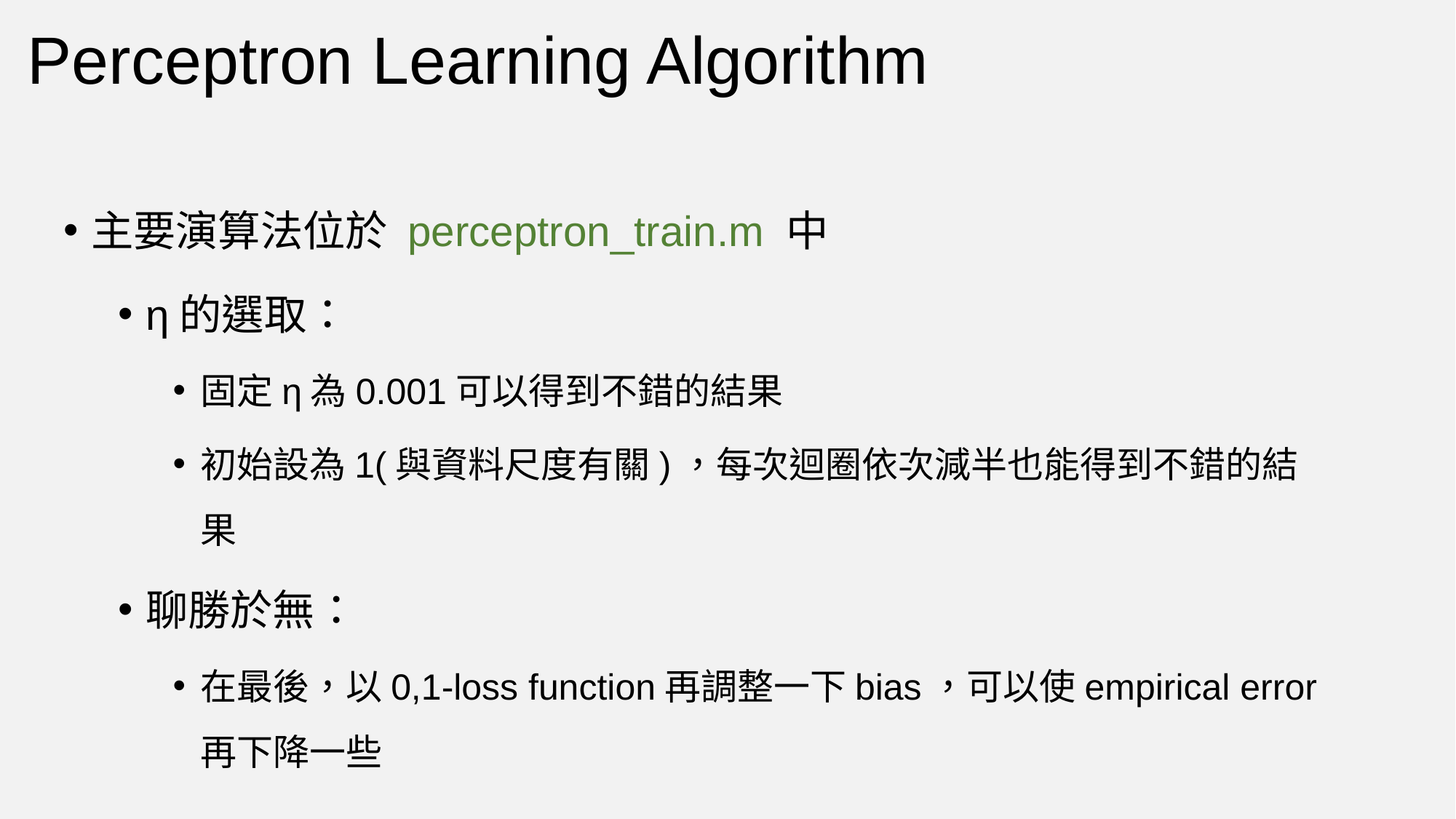

# Perceptron Learning Algorithm
主要演算法位於 perceptron_train.m 中
η的選取：
固定η為0.001可以得到不錯的結果
初始設為1(與資料尺度有關)，每次迴圈依次減半也能得到不錯的結果
聊勝於無：
在最後，以0,1-loss function再調整一下bias，可以使empirical error再下降一些